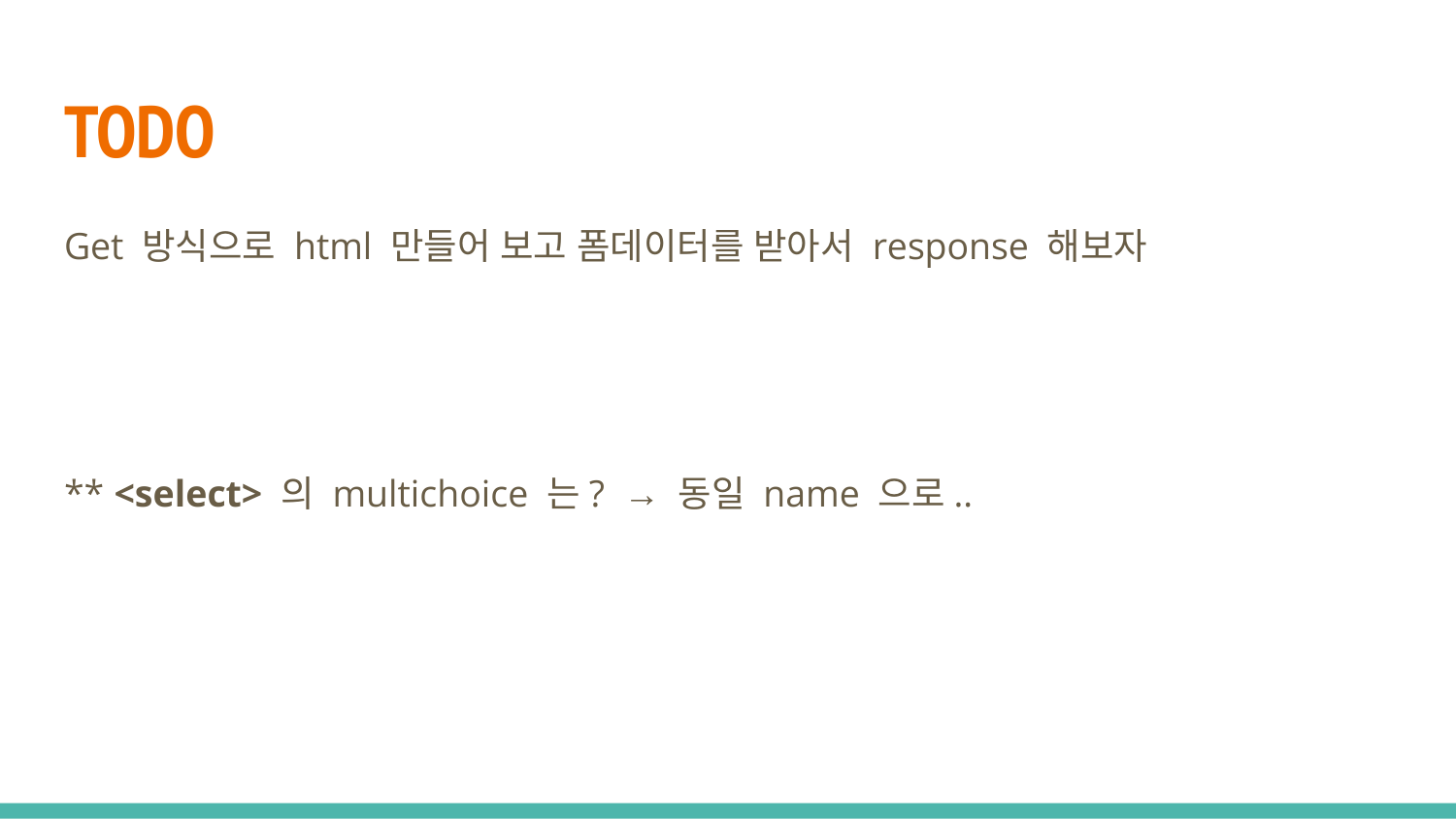

# TODO
Get 방식으로 html 만들어 보고 폼데이터를 받아서 response 해보자

** <select> 의 multichoice 는?  → 동일 name 으로..